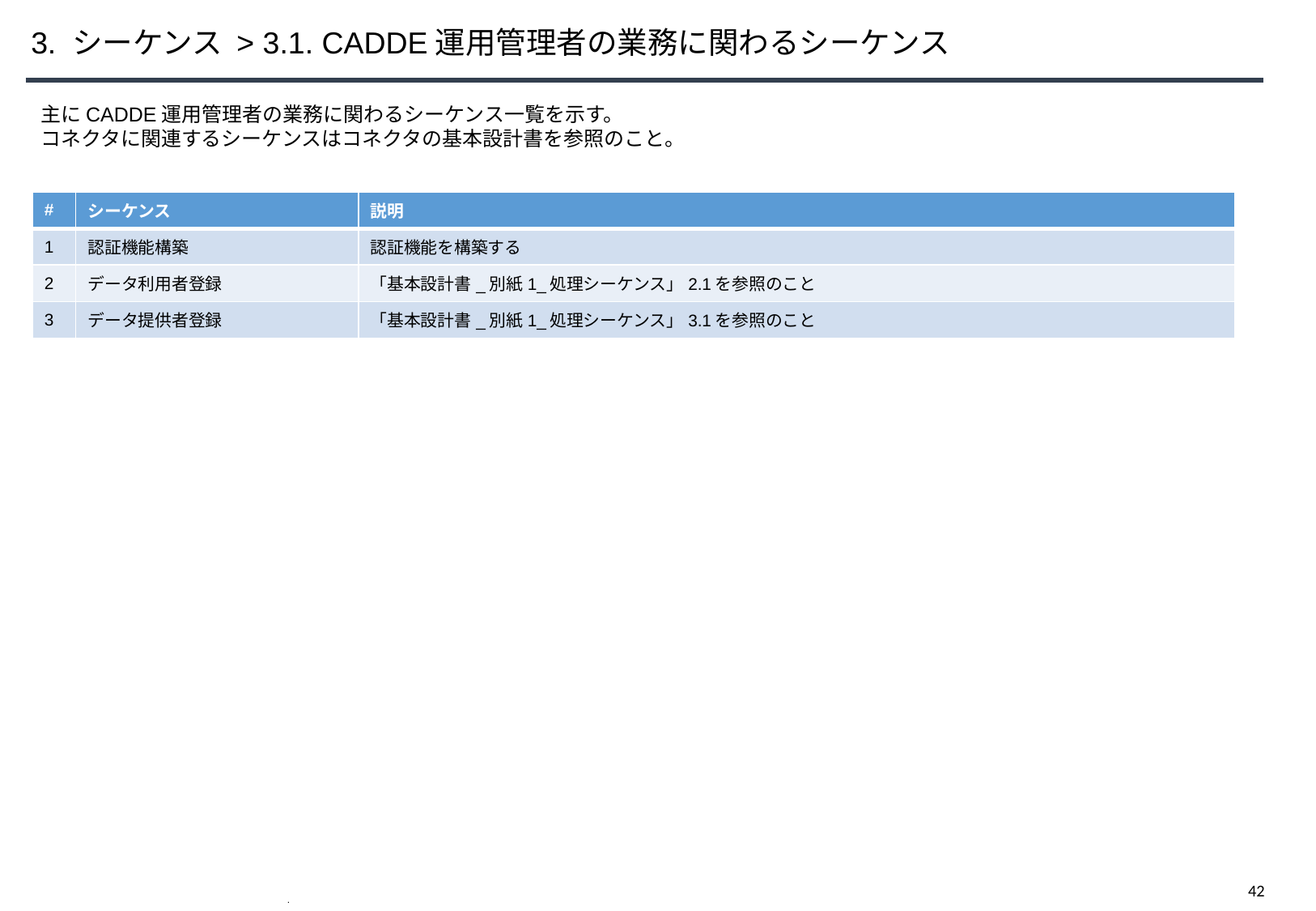

# 3. シーケンス > 3.1. CADDE運用管理者の業務に関わるシーケンス
主にCADDE運用管理者の業務に関わるシーケンス一覧を示す。
コネクタに関連するシーケンスはコネクタの基本設計書を参照のこと。
| # | シーケンス | 説明 |
| --- | --- | --- |
| 1 | 認証機能構築 | 認証機能を構築する |
| 2 | データ利用者登録 | 「基本設計書\_別紙1\_処理シーケンス」2.1を参照のこと |
| 3 | データ提供者登録 | 「基本設計書\_別紙1\_処理シーケンス」3.1を参照のこと |